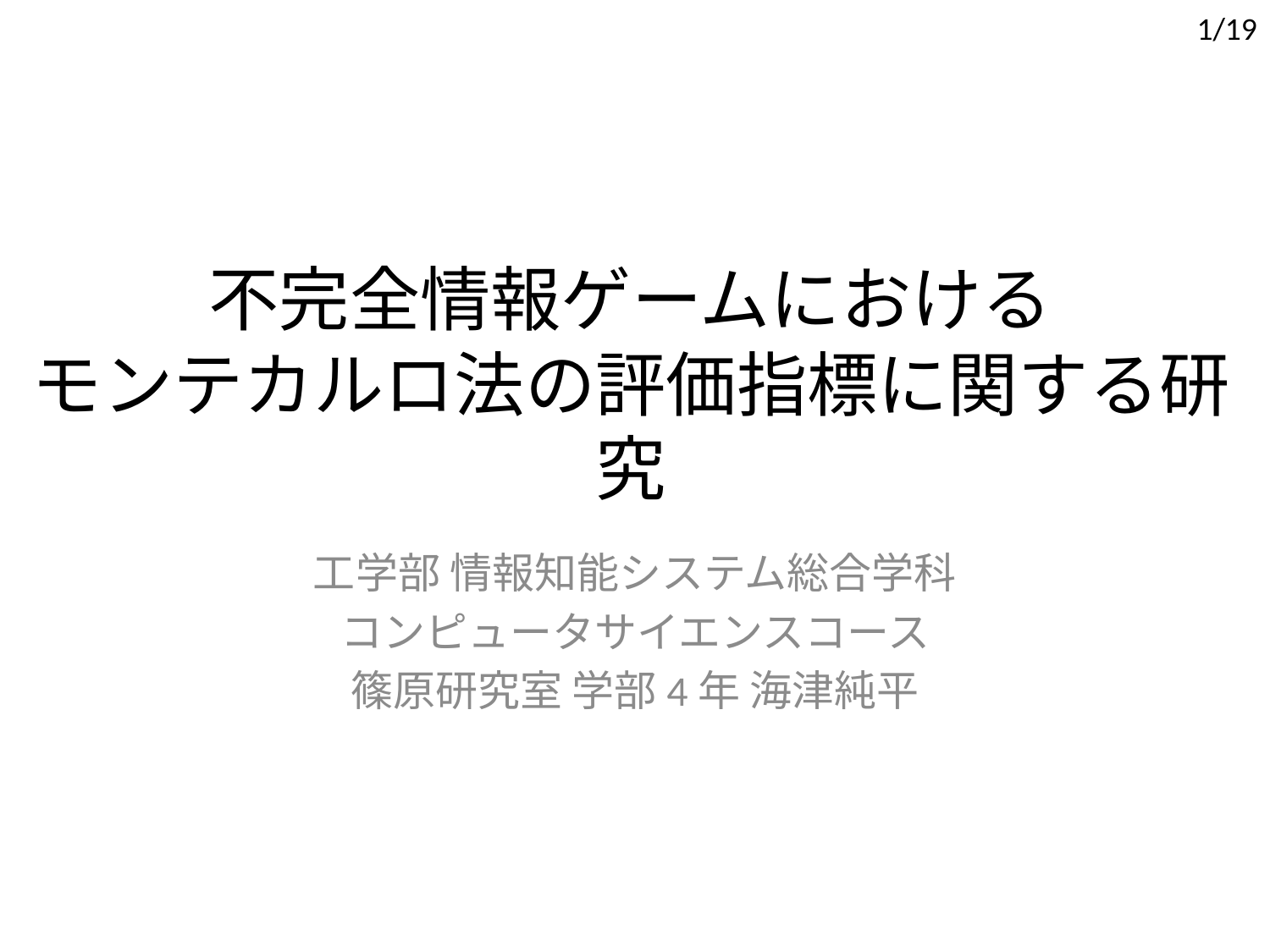

1/19
# 不完全情報ゲームにおける モンテカルロ法の評価指標に関する研究
工学部 情報知能システム総合学科
コンピュータサイエンスコース
篠原研究室 学部4年 海津純平